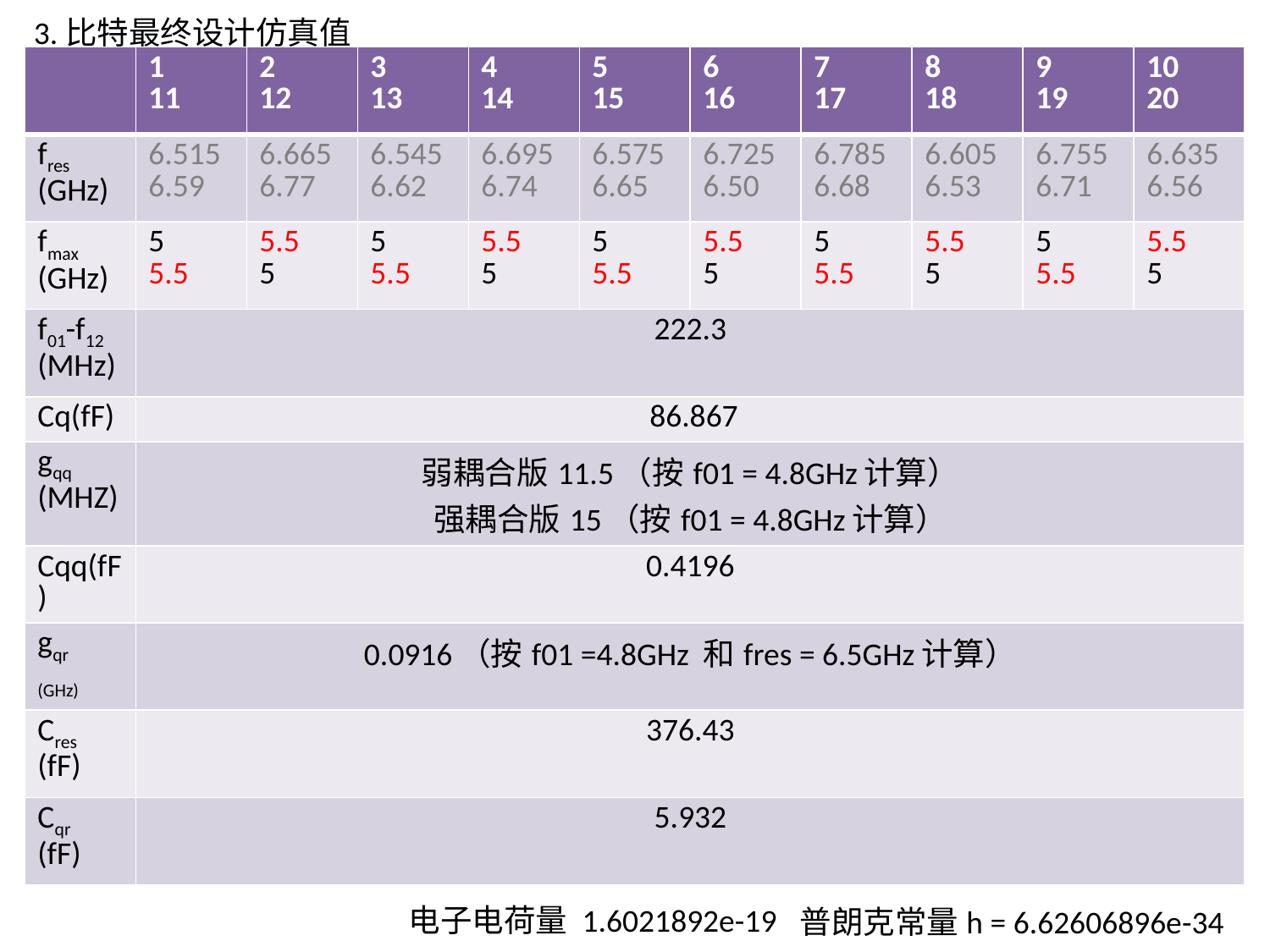

3.比特最终设计仿真值
|  | 1 11 | 2 12 | 3 13 | 4 14 | 5 15 | 6 16 | 7 17 | 8 18 | 9 19 | 10 20 |
| --- | --- | --- | --- | --- | --- | --- | --- | --- | --- | --- |
| fres (GHz) | 6.515 6.59 | 6.665 6.77 | 6.545 6.62 | 6.6956.74 | 6.575 6.65 | 6.725 6.50 | 6.785 6.68 | 6.605 6.53 | 6.755 6.71 | 6.6356.56 |
| fmax (GHz) | 5 5.5 | 5.5 5 | 5 5.5 | 5.5 5 | 5 5.5 | 5.5 5 | 5 5.5 | 5.5 5 | 5 5.5 | 5.5 5 |
| f01-f12 (MHz) | 222.3 |  |  |  |  |  |  |  |  |  |
| Cq(fF) | 86.867 |  |  |  |  |  |  |  |  |  |
| gqq (MHZ) | 弱耦合版11.5（按f01 = 4.8GHz计算） 强耦合版15（按f01 = 4.8GHz计算） |  |  |  |  |  |  |  |  |  |
| Cqq(fF) | 0.4196 |  |  |  |  |  |  |  |  |  |
| gqr (GHz) | 0.0916（按f01 =4.8GHz 和fres = 6.5GHz计算） |  |  |  |  |  |  |  |  |  |
| Cres (fF) | 376.43 |  |  |  |  |  |  |  |  |  |
| Cqr (fF) | 5.932 |  |  |  |  |  |  |  |  |  |
电子电荷量 1.6021892e-19
普朗克常量h = 6.62606896e-34